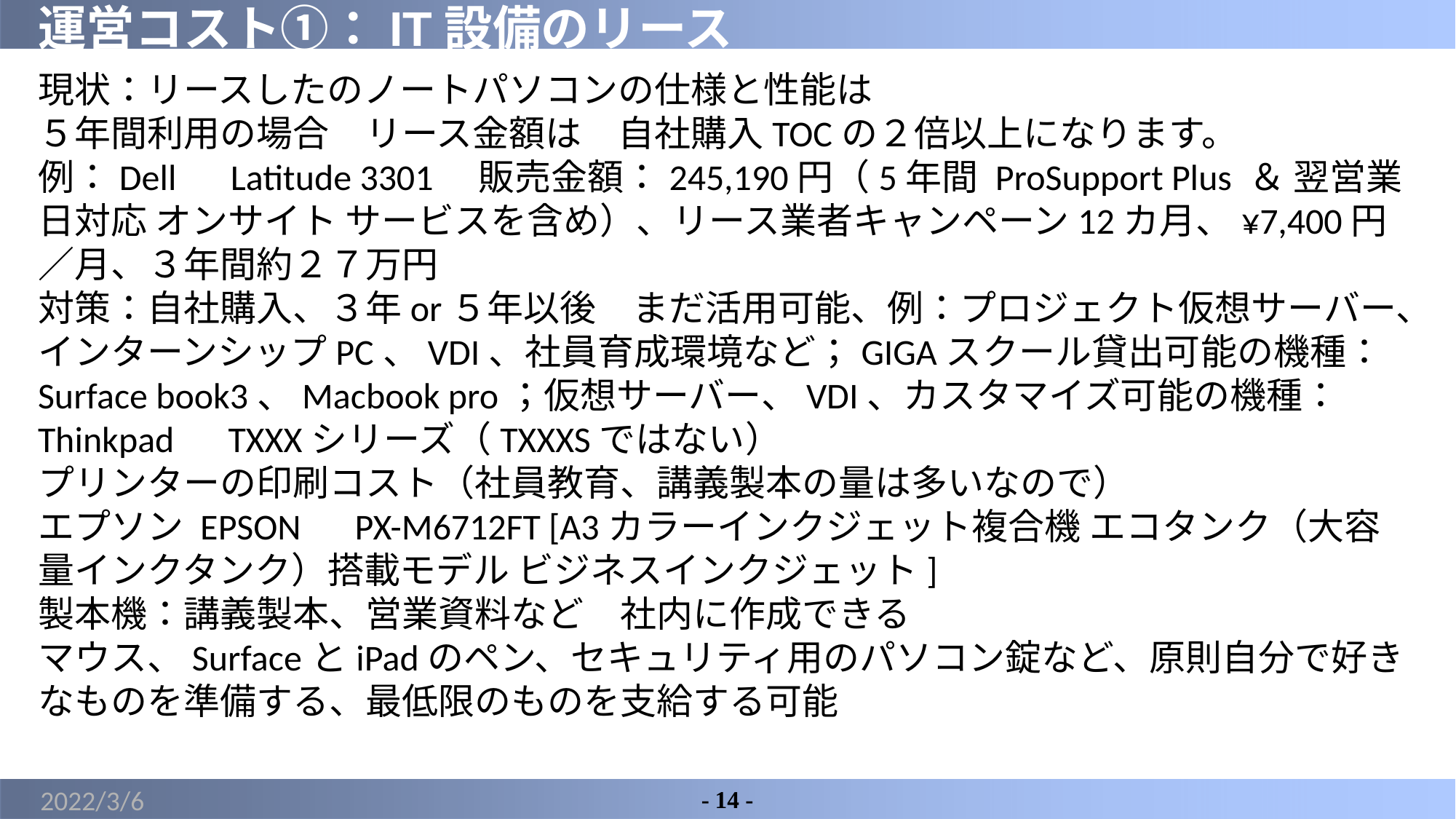

# 運営コスト①：IT設備のリース
現状：リースしたのノートパソコンの仕様と性能は
５年間利用の場合　リース金額は　自社購入TOCの２倍以上になります。
例：Dell　Latitude 3301　販売金額：245,190円（5年間 ProSupport Plus ＆ 翌営業日対応 オンサイト サービスを含め）、リース業者キャンペーン12カ月、¥7,400円／月、３年間約２７万円
対策：自社購入、３年or５年以後　まだ活用可能、例：プロジェクト仮想サーバー、インターンシップPC、VDI、社員育成環境など；GIGAスクール貸出可能の機種：Surface book3、Macbook pro；仮想サーバー、VDI、カスタマイズ可能の機種：Thinkpad　TXXXシリーズ（TXXXSではない）
プリンターの印刷コスト（社員教育、講義製本の量は多いなので）
エプソン EPSON　PX-M6712FT [A3カラーインクジェット複合機 エコタンク（大容量インクタンク）搭載モデル ビジネスインクジェット]
製本機：講義製本、営業資料など　社内に作成できる
マウス、SurfaceとiPadのペン、セキュリティ用のパソコン錠など、原則自分で好きなものを準備する、最低限のものを支給する可能
2022/3/6
- 14 -